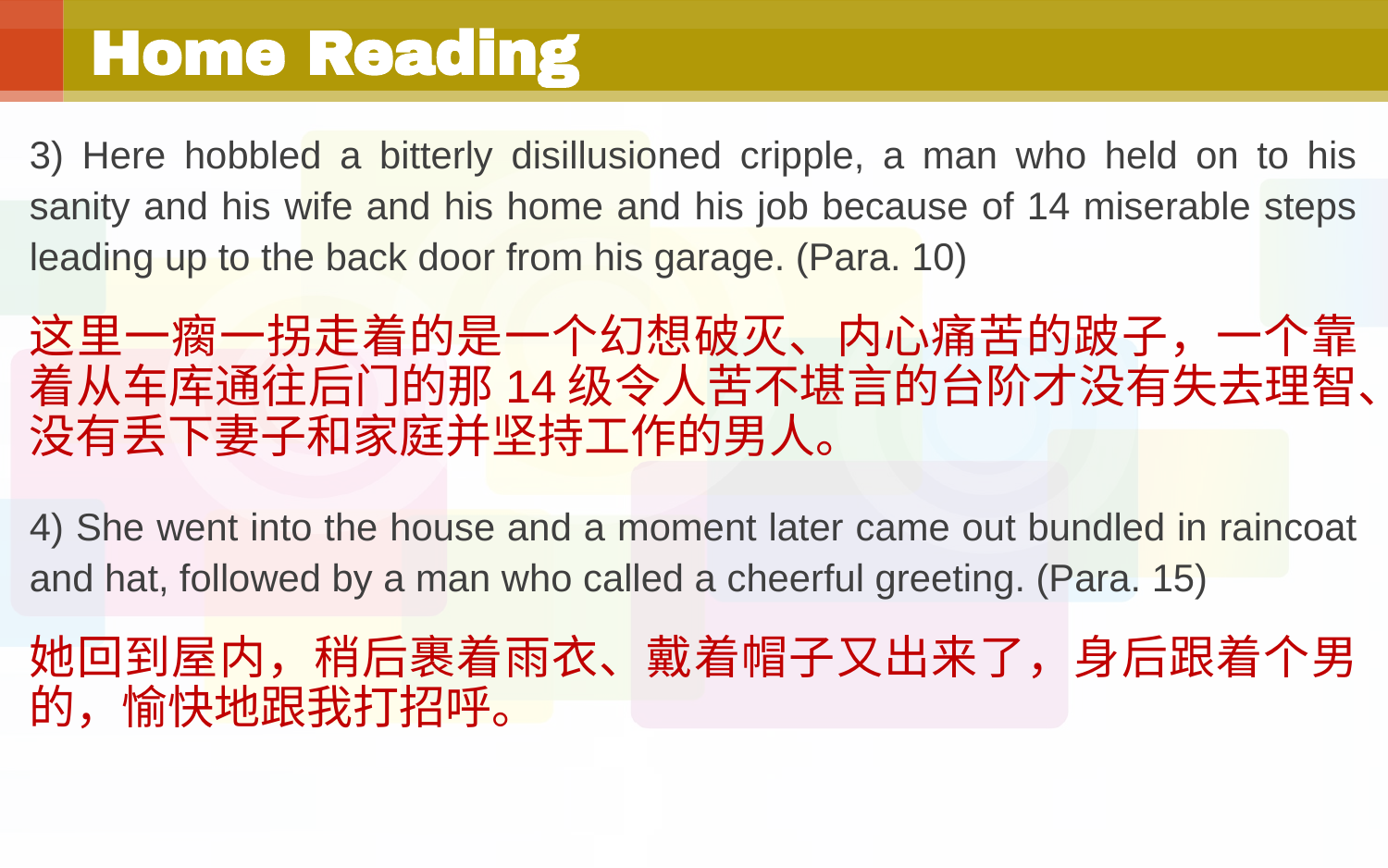

# Home Reading
3) Here hobbled a bitterly disillusioned cripple, a man who held on to his sanity and his wife and his home and his job because of 14 miserable steps leading up to the back door from his garage. (Para. 10)
这里一瘸一拐走着的是一个幻想破灭、内心痛苦的跛子，一个靠着从车库通往后门的那14级令人苦不堪言的台阶才没有失去理智、没有丢下妻子和家庭并坚持工作的男人。
4) She went into the house and a moment later came out bundled in raincoat and hat, followed by a man who called a cheerful greeting. (Para. 15)
她回到屋内，稍后裹着雨衣、戴着帽子又出来了，身后跟着个男的，愉快地跟我打招呼。